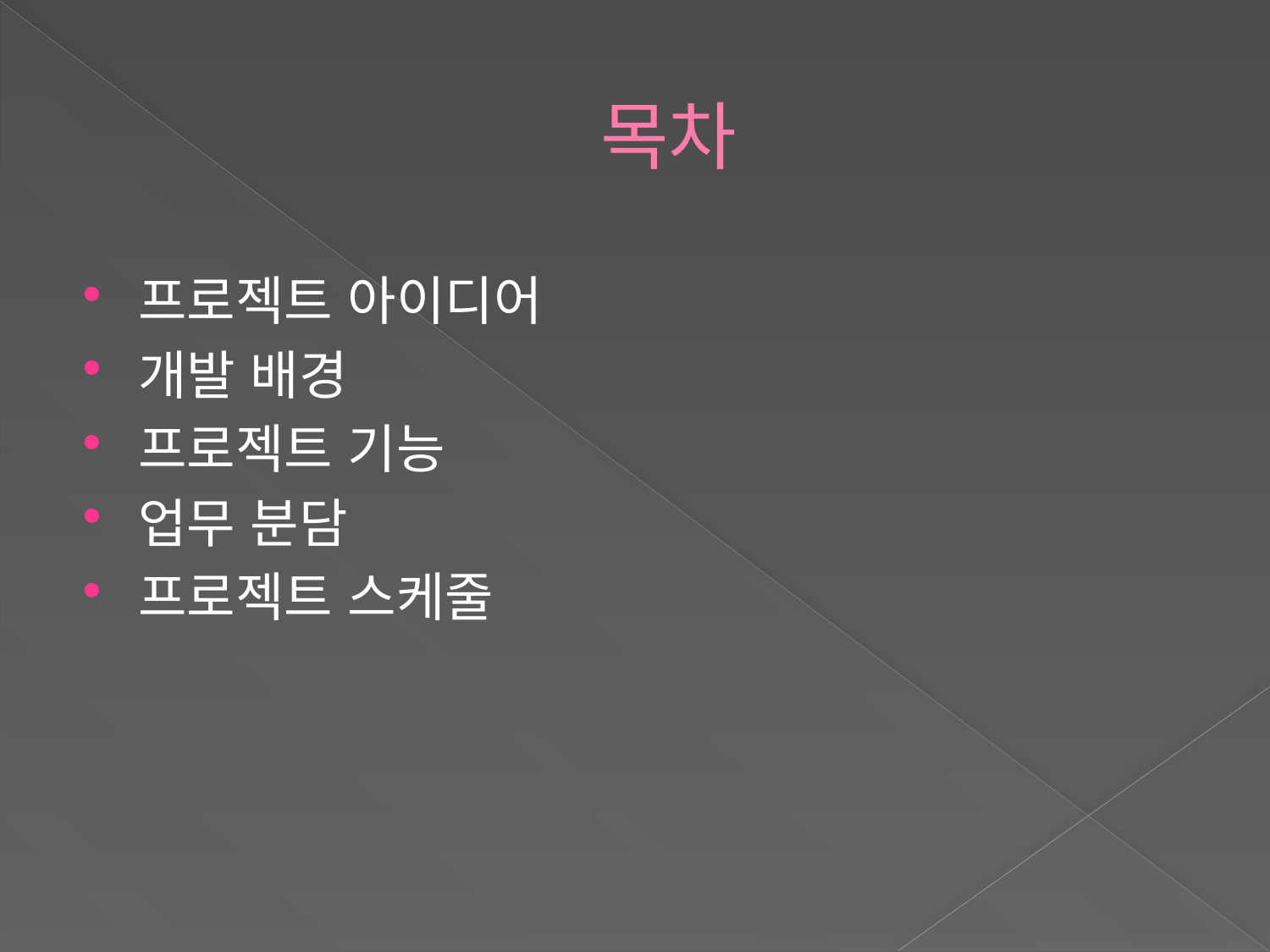

# 목차
프로젝트 아이디어
개발 배경
프로젝트 기능
업무 분담
프로젝트 스케줄